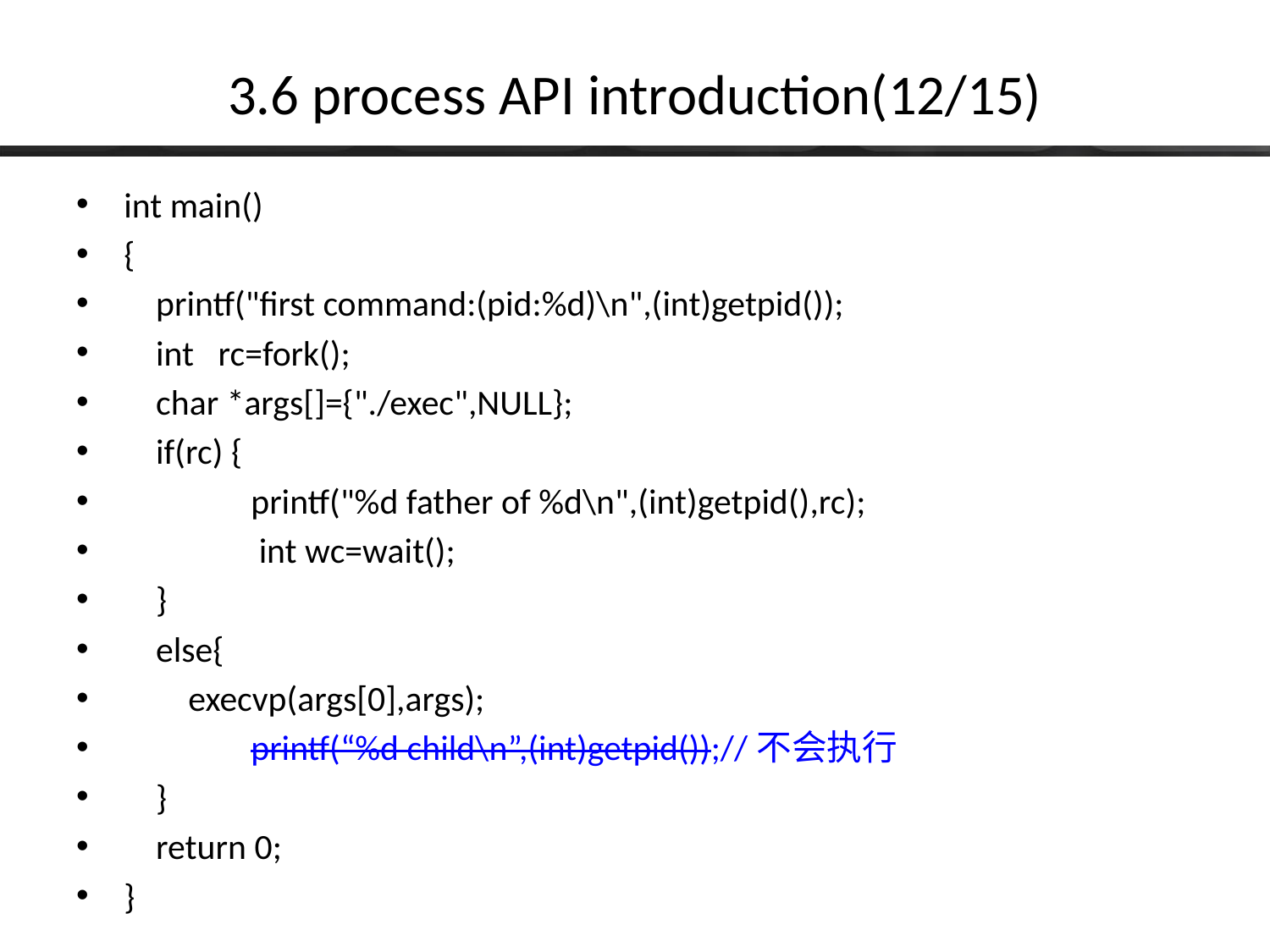

# 3.6 process API introduction(12/15)
int main()
{
    printf("first command:(pid:%d)\n",(int)getpid());
    int   rc=fork();
    char *args[]={"./exec",NULL};
    if(rc) {
       	printf("%d father of %d\n",(int)getpid(),rc);
       	 int wc=wait();
    }
    else{
        execvp(args[0],args);
        	printf(“%d child\n”,(int)getpid());//不会执行
    }
    return 0;
}